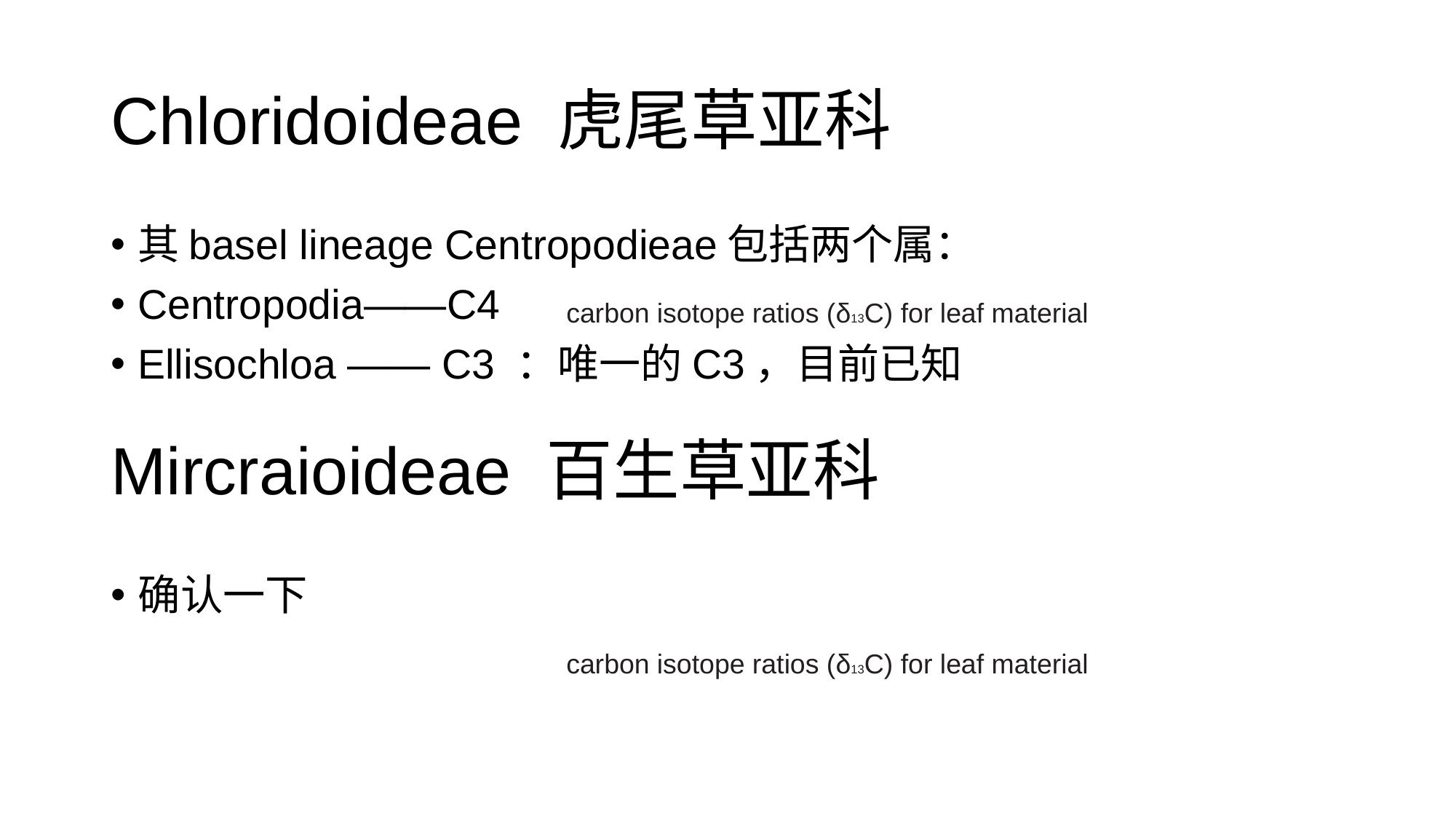

# Chloridoideae 虎尾草亚科
其basel lineage Centropodieae包括两个属：
Centropodia——C4
Ellisochloa —— C3 ：唯一的C3，目前已知

carbon isotope ratios (δ13C) for leaf material
Mircraioideae 百生草亚科
确认一下
carbon isotope ratios (δ13C) for leaf material